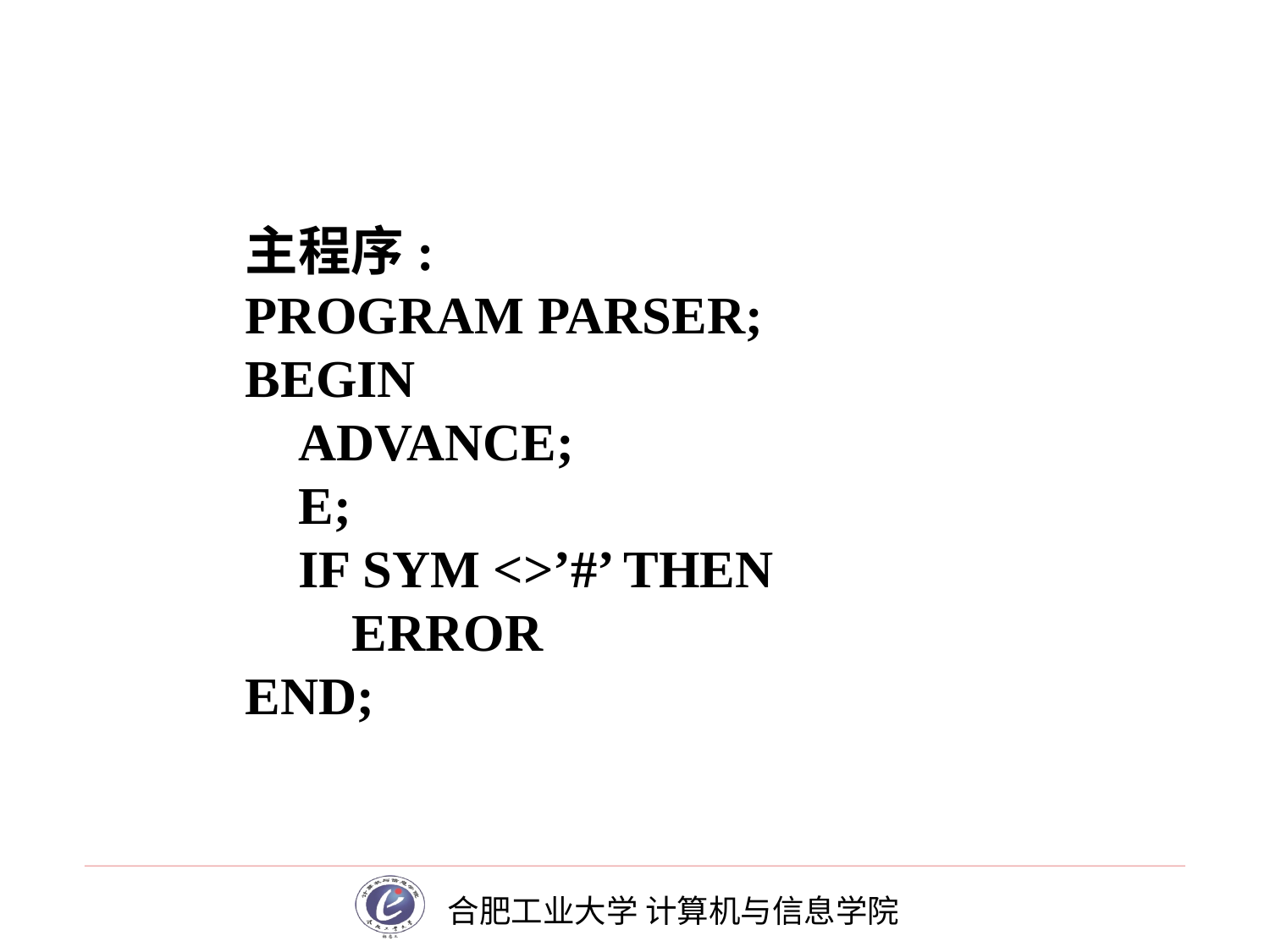

主程序:
PROGRAM PARSER;
BEGIN
    ADVANCE;
    E;
    IF SYM <>’#’ THEN
        ERROR
END;